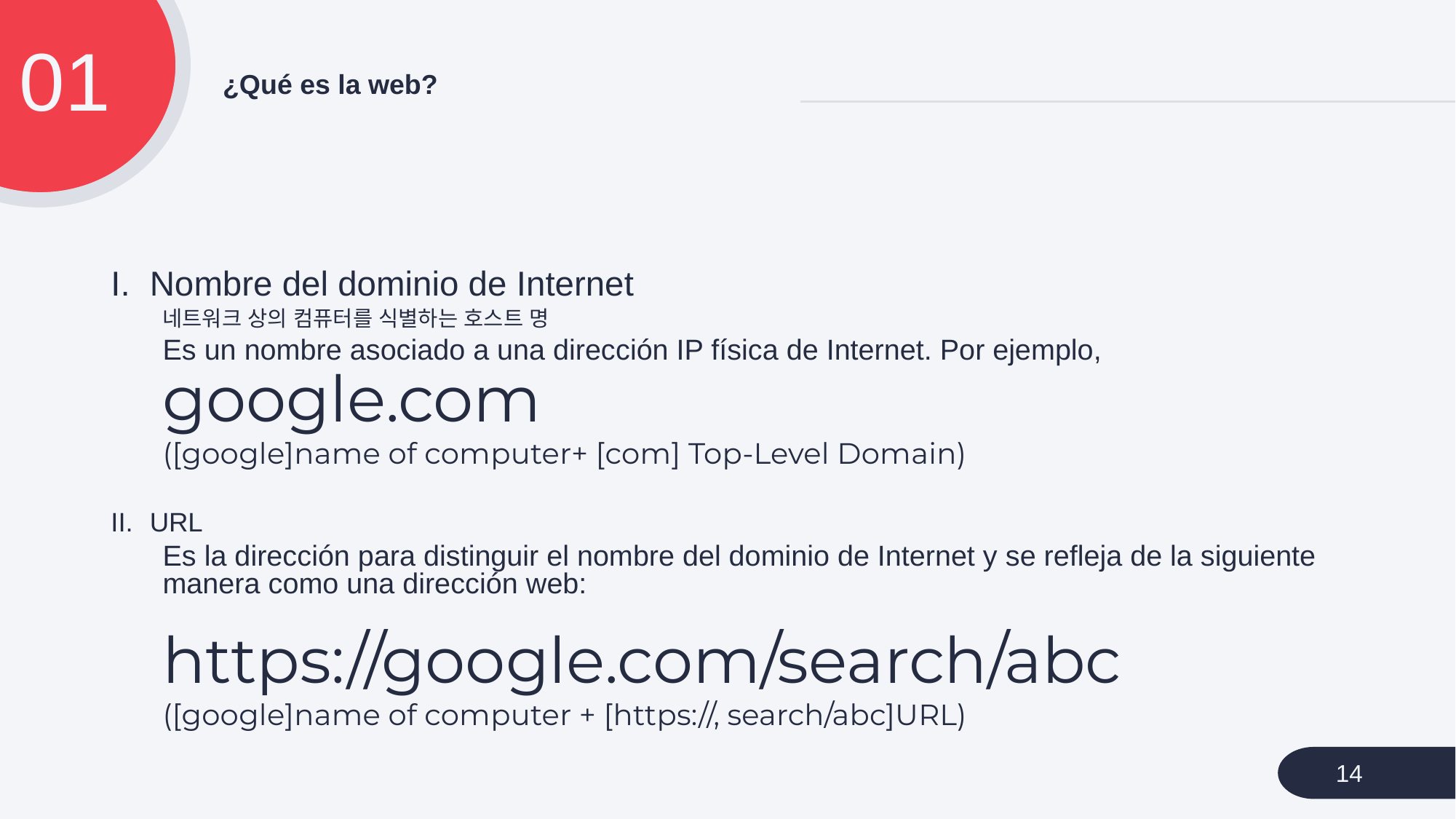

01
# ¿Qué es la web?

Nombre del dominio de Internet
네트워크 상의 컴퓨터를 식별하는 호스트 명
Es un nombre asociado a una dirección IP física de Internet. Por ejemplo,
google.com
([google]name of computer+ [com] Top-Level Domain)

URL
Es la dirección para distinguir el nombre del dominio de Internet y se refleja de la siguiente manera como una dirección web:

https://google.com/search/abc
([google]name of computer + [https://, search/abc]URL)

14